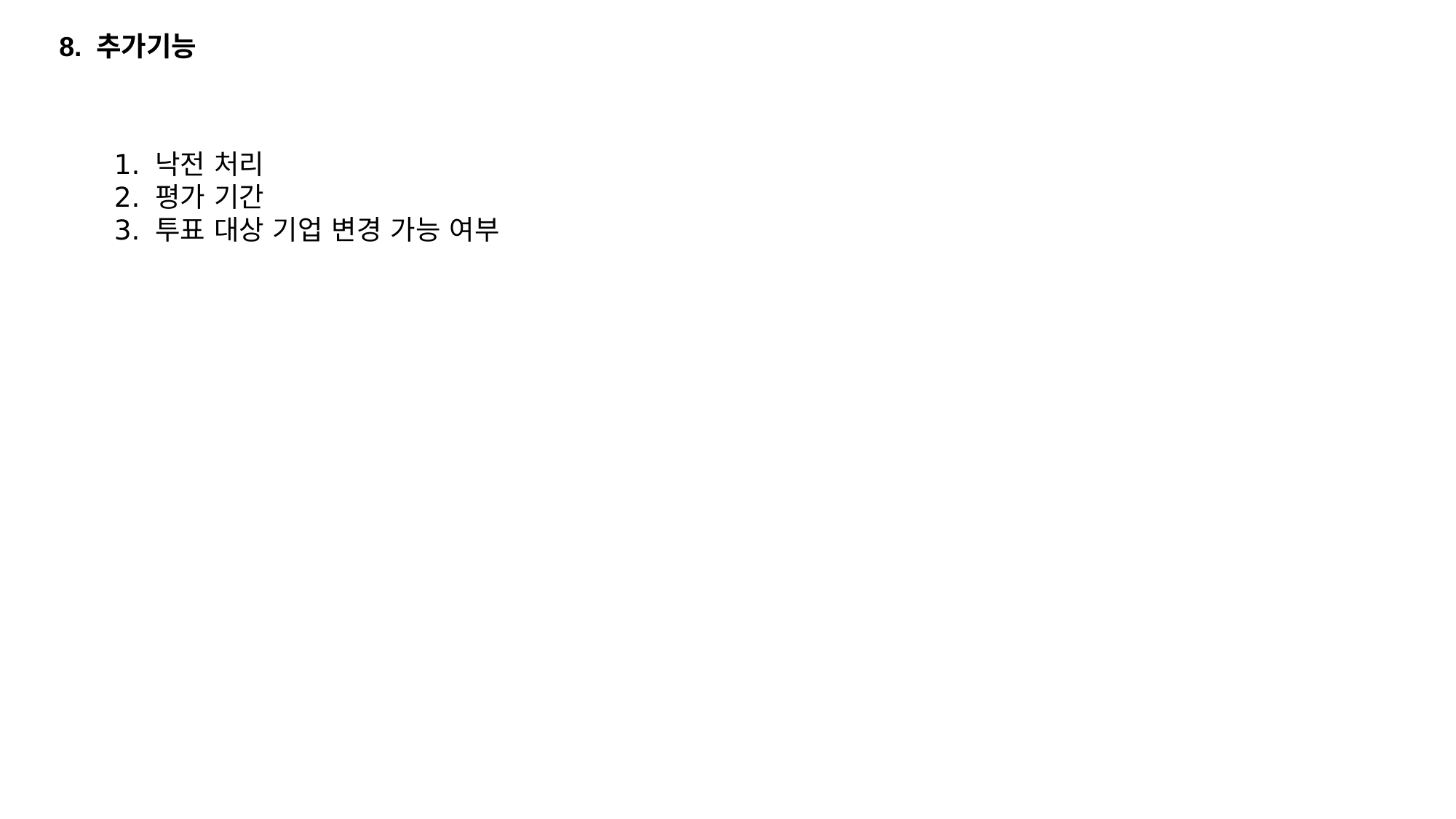

8. 추가기능
낙전 처리
평가 기간
투표 대상 기업 변경 가능 여부